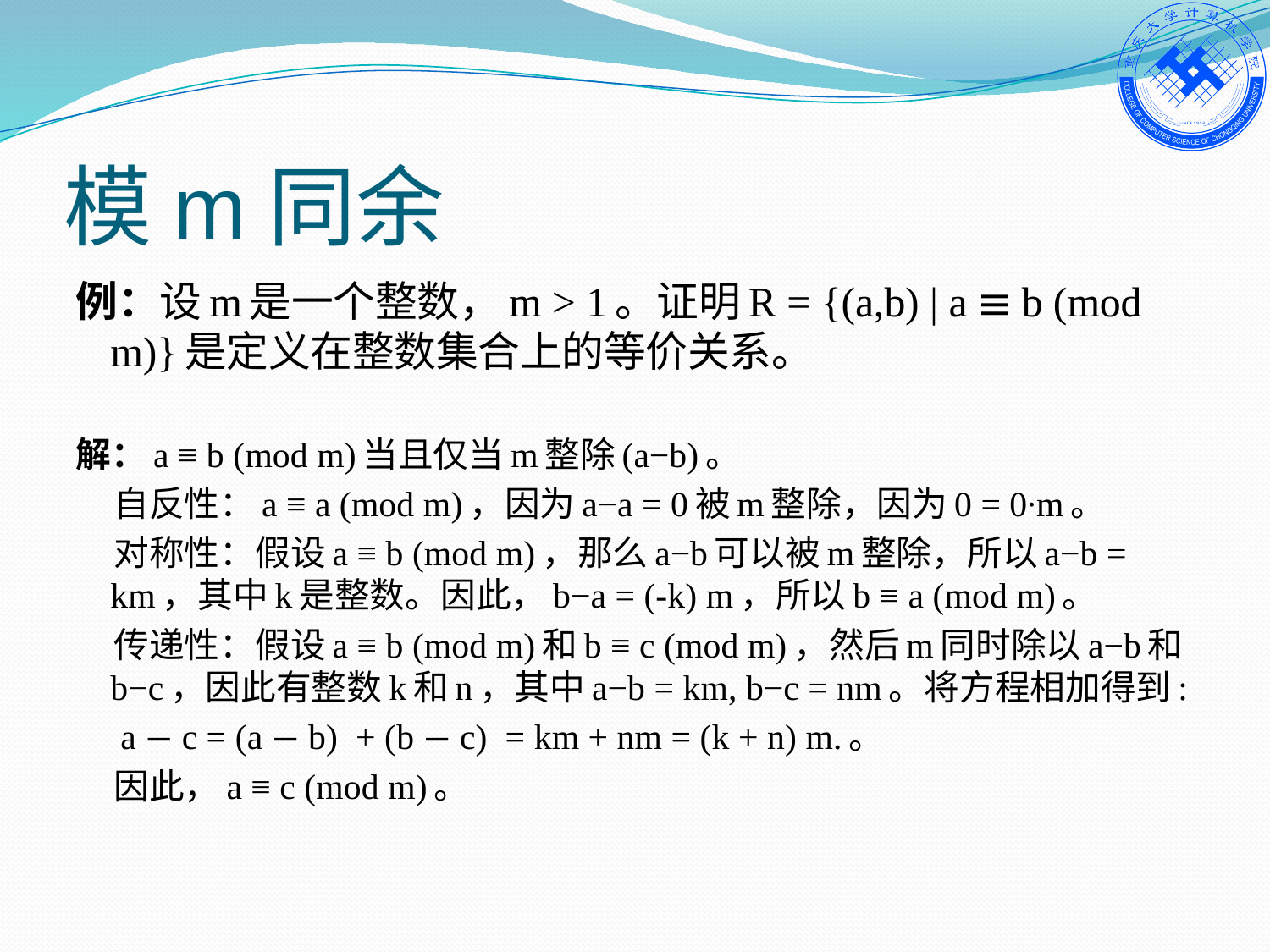

# 模m同余
例：设m是一个整数，m > 1。证明R = {(a,b) | a ≡ b (mod m)}是定义在整数集合上的等价关系。

解：a ≡ b (mod m)当且仅当m整除(a−b)。
    自反性：a ≡ a (mod m)，因为a−a = 0被m整除，因为0 = 0∙m。
    对称性：假设a ≡ b (mod m)，那么a−b可以被m整除，所以a−b = km，其中k是整数。因此，b−a = (-k) m，所以b ≡ a (mod m)。
    传递性：假设a ≡ b (mod m)和b ≡ c (mod m)，然后m同时除以a−b和b−c，因此有整数k和n，其中a−b = km, b−c = nm。将方程相加得到:
     a − c = (a − b)  + (b − c)  = km + nm = (k + n) m.。
    因此，a ≡ c (mod m)。